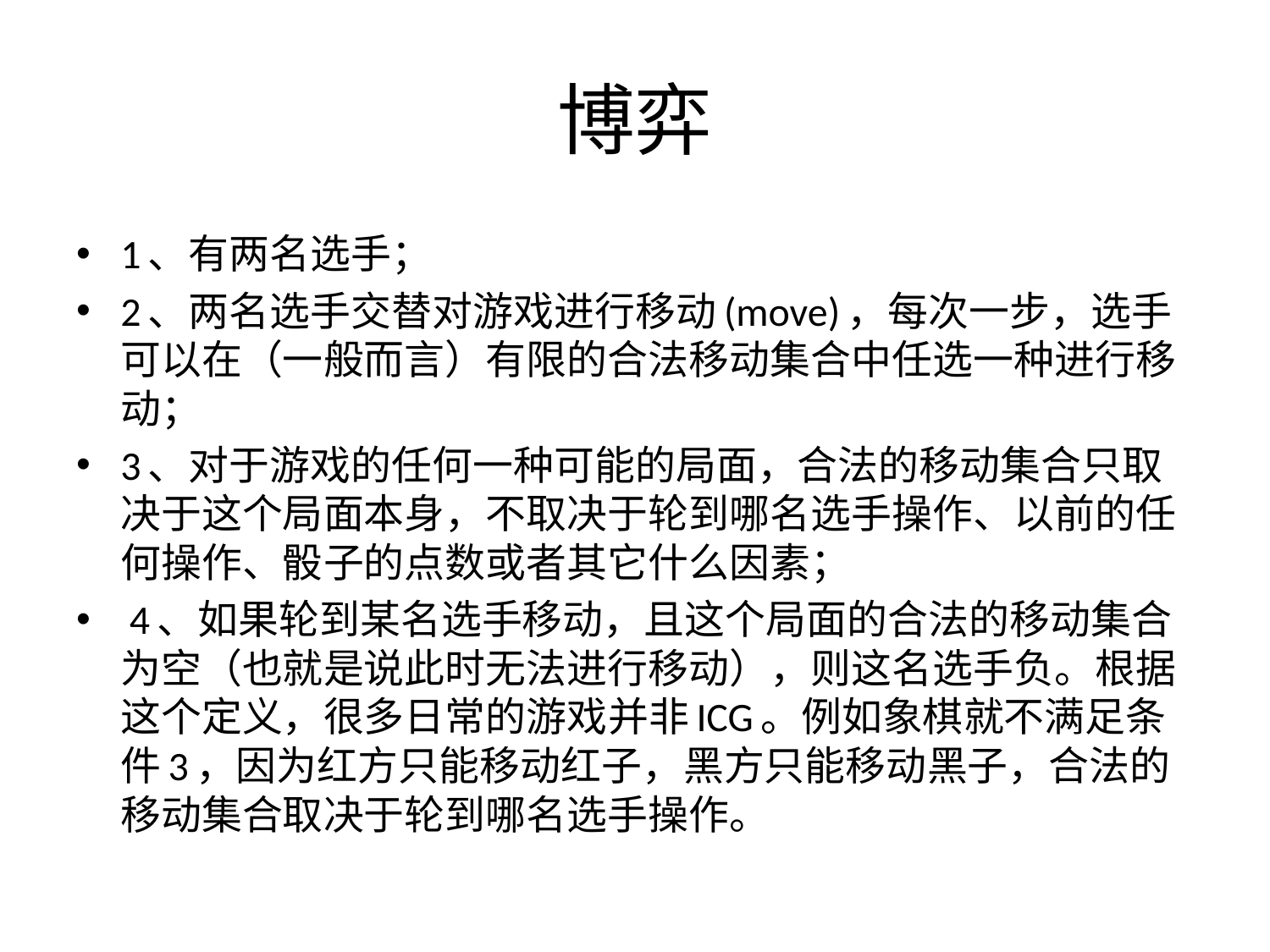

# 博弈
1、有两名选手；
2、两名选手交替对游戏进行移动(move)，每次一步，选手可以在（一般而言）有限的合法移动集合中任选一种进行移动；
3、对于游戏的任何一种可能的局面，合法的移动集合只取决于这个局面本身，不取决于轮到哪名选手操作、以前的任何操作、骰子的点数或者其它什么因素；
 4、如果轮到某名选手移动，且这个局面的合法的移动集合为空（也就是说此时无法进行移动），则这名选手负。根据这个定义，很多日常的游戏并非ICG。例如象棋就不满足条件3，因为红方只能移动红子，黑方只能移动黑子，合法的移动集合取决于轮到哪名选手操作。